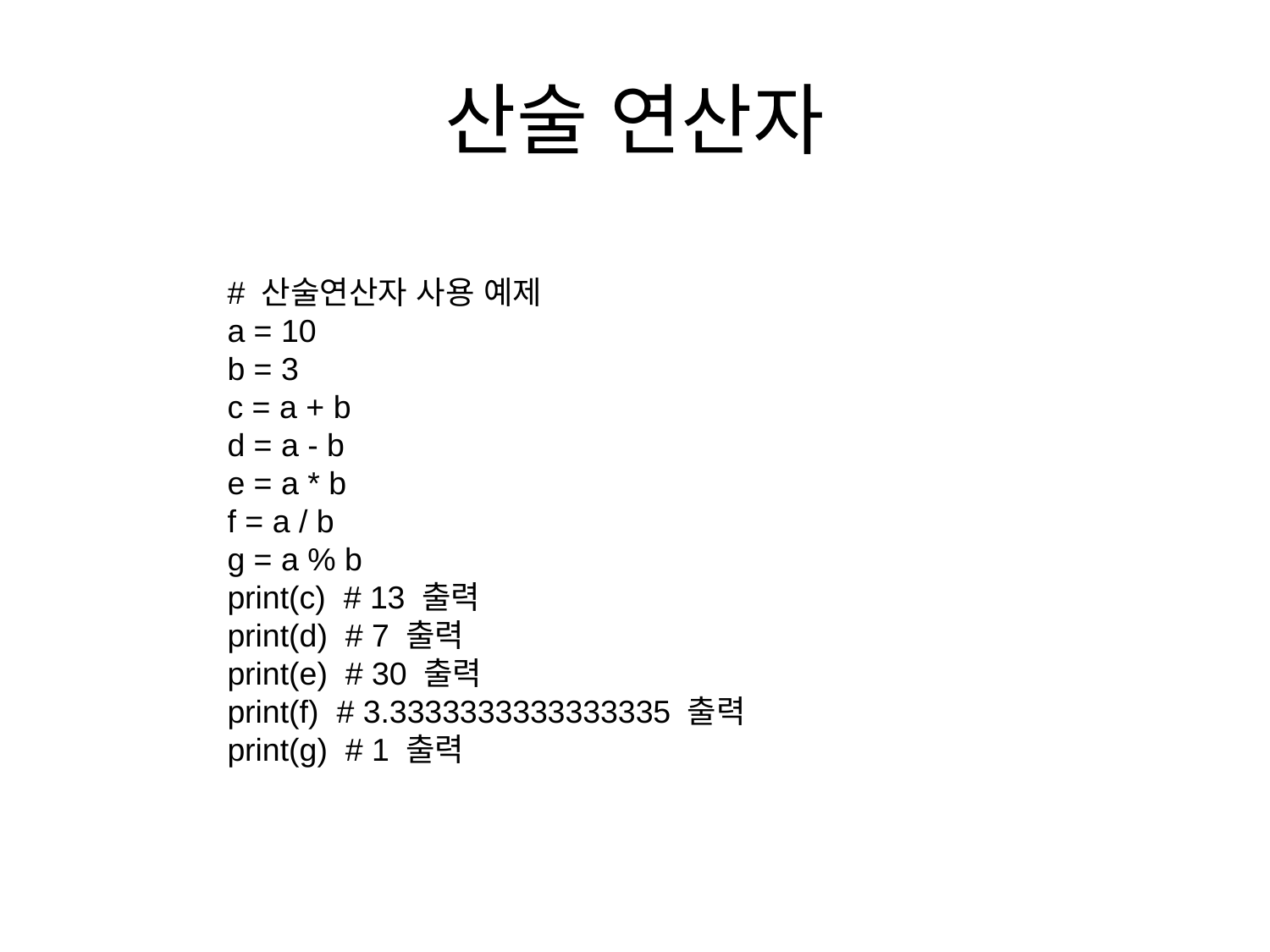

# 산술 연산자
# 산술연산자 사용 예제
a = 10
b = 3
c = a + b
d = a - b
e = a * b
f = a / b
g = a % b
print(c)  # 13 출력
print(d)  # 7 출력
print(e)  # 30 출력
print(f)  # 3.3333333333333335 출력
print(g)  # 1 출력